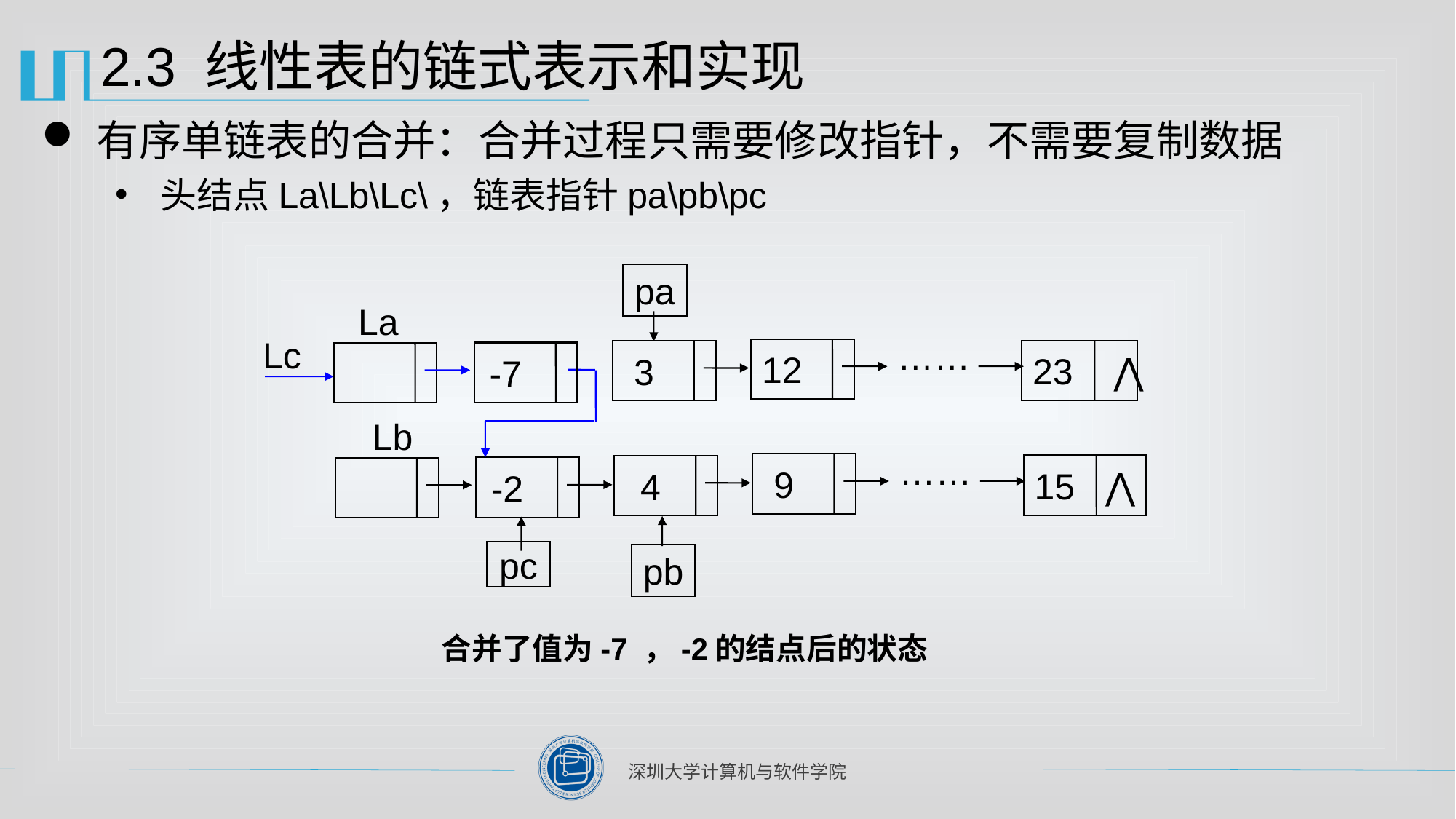

# 2.3 线性表的链式表示和实现
有序单链表的合并：合并过程只需要修改指针，不需要复制数据
头结点La\Lb\Lc\，链表指针pa\pb\pc

pa

La

……

Lc

12

23    ⋀

3

-7

Lb

……

9

 15   ⋀

4

-2

pb

pc
合并了值为-7 ，-2的结点后的状态
47